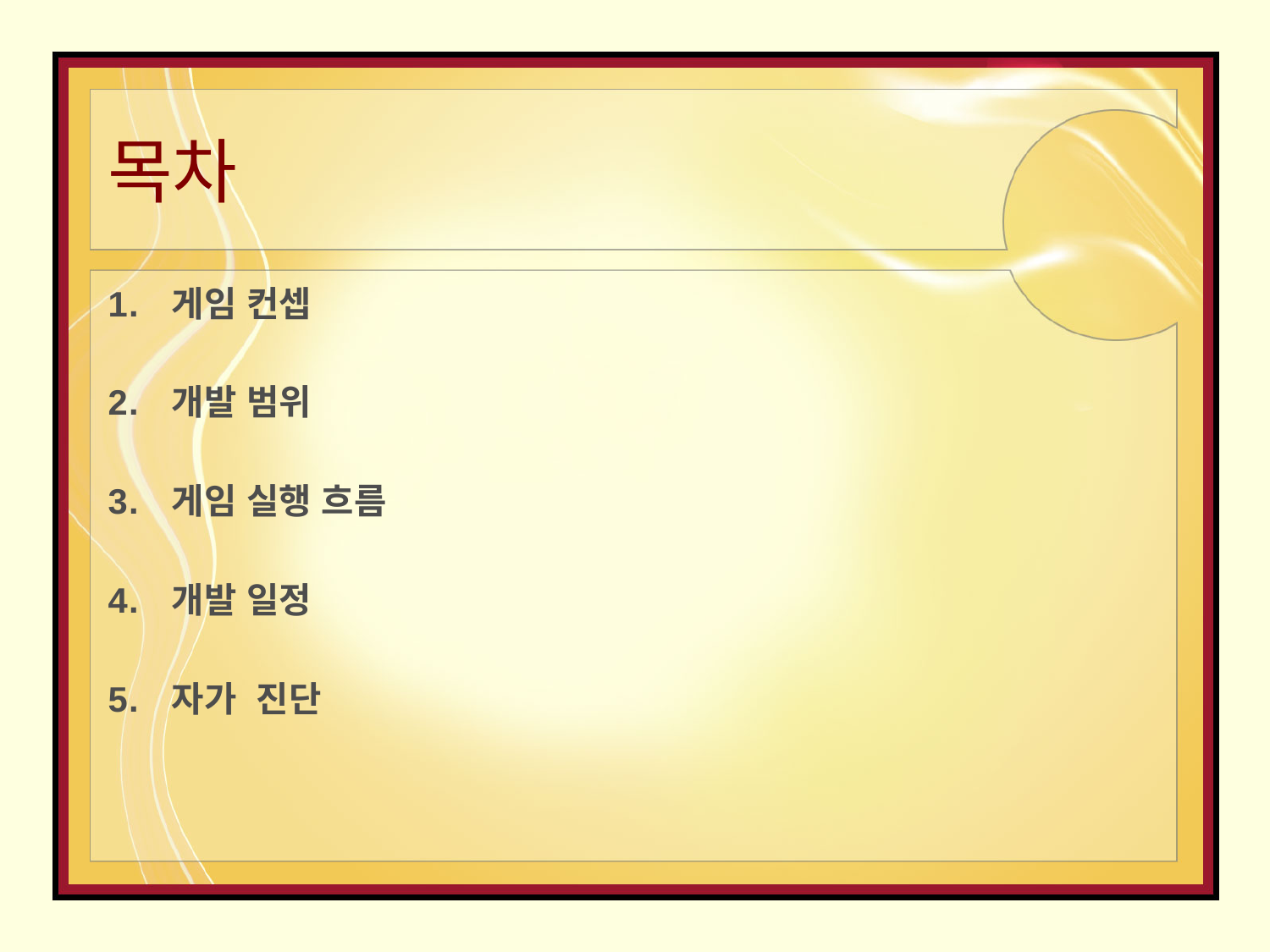

# 목차
게임 컨셉

개발 범위

게임 실행 흐름

개발 일정

자가  진단